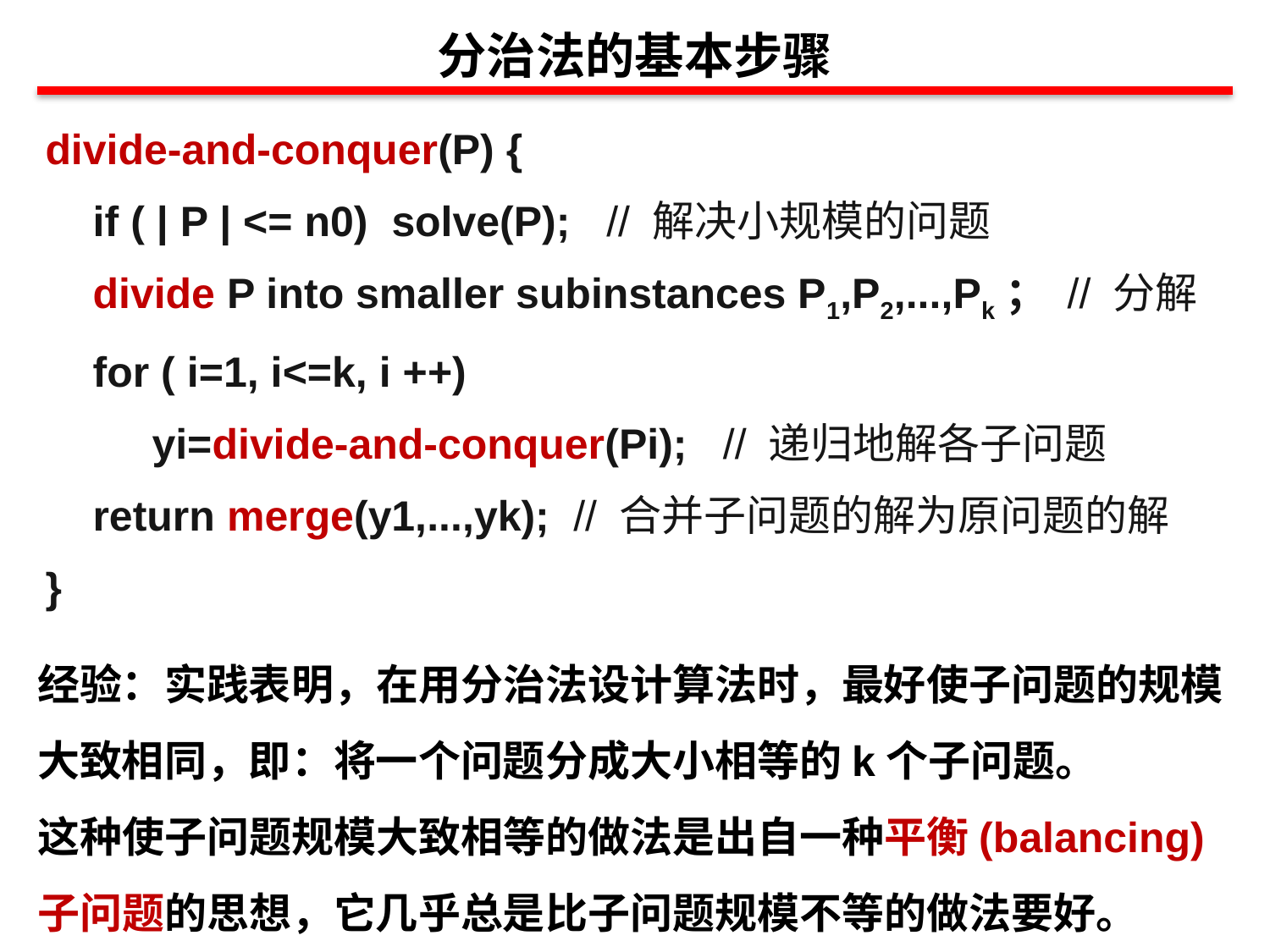

分治法的基本步骤
divide-and-conquer(P) {
    if ( | P | <= n0)  solve(P);   // 解决小规模的问题
    divide P into smaller subinstances P1,P2,...,Pk； // 分解
    for ( i=1, i<=k, i ++)
         yi=divide-and-conquer(Pi);   // 递归地解各子问题
    return merge(y1,...,yk);  // 合并子问题的解为原问题的解
}
经验：实践表明，在用分治法设计算法时，最好使子问题的规模大致相同，即：将一个问题分成大小相等的k个子问题。
这种使子问题规模大致相等的做法是出自一种平衡(balancing)子问题的思想，它几乎总是比子问题规模不等的做法要好。